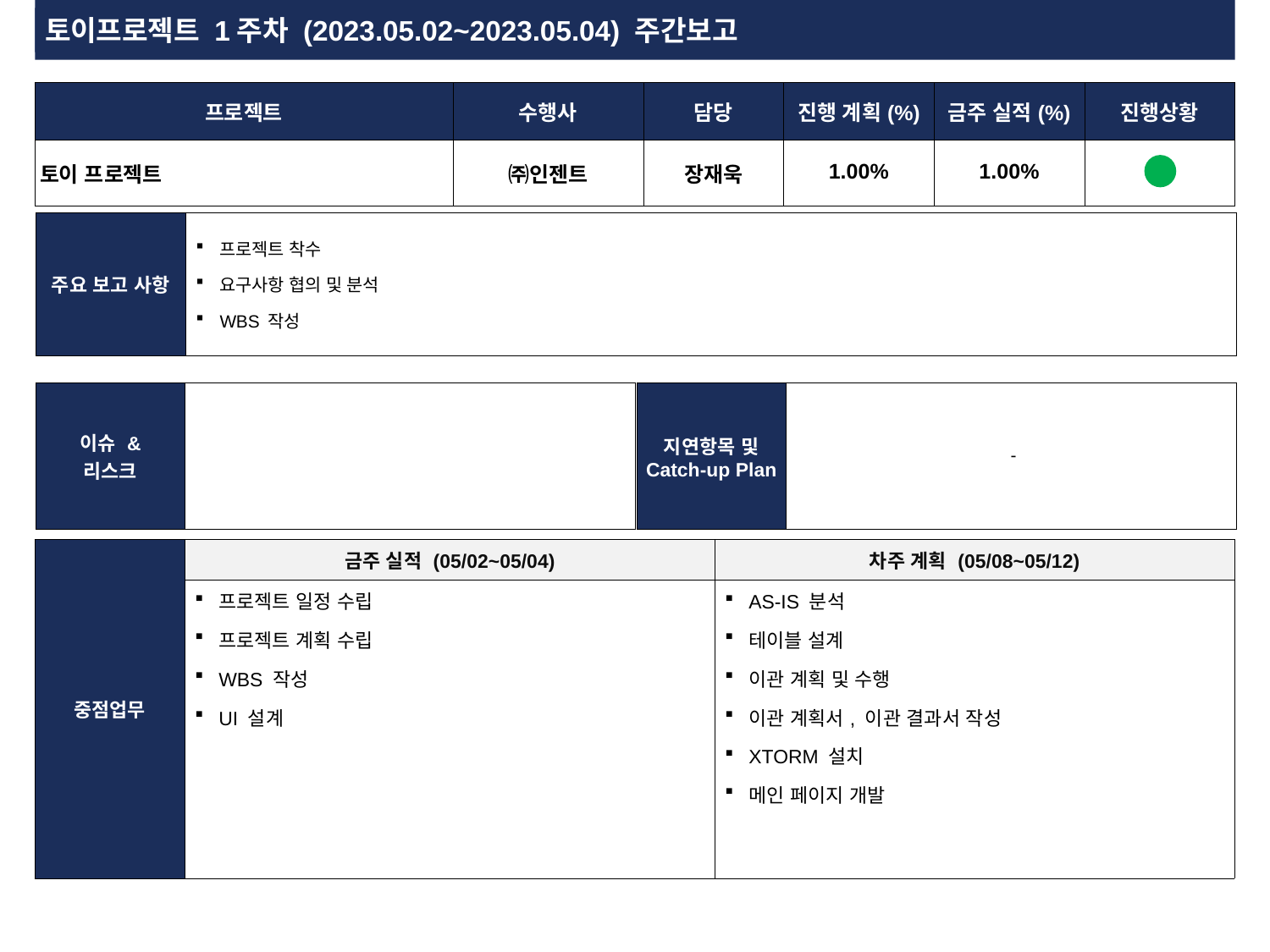

# 토이프로젝트 1주차 (2023.05.02~2023.05.04) 주간보고
| 프로젝트 | 수행사 | 담당 | 진행 계획(%) | 금주 실적(%) | 진행상황 |
| --- | --- | --- | --- | --- | --- |
| 토이 프로젝트 | ㈜인젠트 | 장재욱 | 1.00% | 1.00% |  |

| 주요 보고 사항 | 프로젝트 착수 요구사항 협의 및 분석 WBS 작성 |
| --- | --- |
| 이슈 & 리스크 |  |
| --- | --- |
| 지연항목 및 Catch-up Plan | - |
| --- | --- |
| 중점업무 | 금주 실적 (05/02~05/04) | 차주 계획 (05/08~05/12) |
| --- | --- | --- |
|  | 프로젝트 일정 수립 프로젝트 계획 수립 WBS 작성 UI 설계 | AS-IS 분석 테이블 설계 이관 계획 및 수행 이관 계획서, 이관 결과서 작성 XTORM 설치 메인 페이지 개발 |